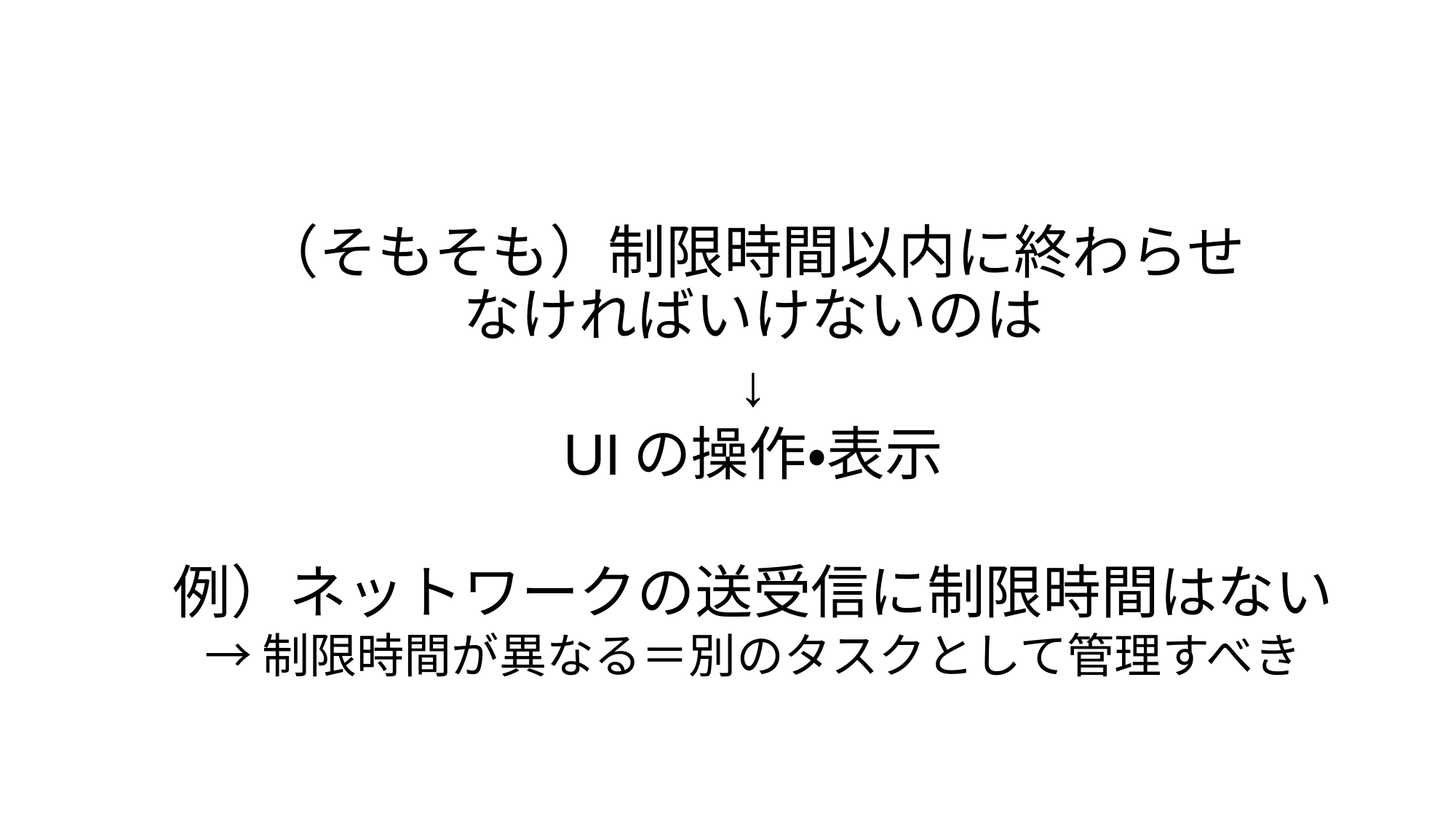

#
（そもそも）制限時間以内に終わらせ
なければいけないのは
↓
UIの操作・表示

例）ネットワークの送受信に制限時間はない
→制限時間が異なる＝別のタスクとして管理すべき